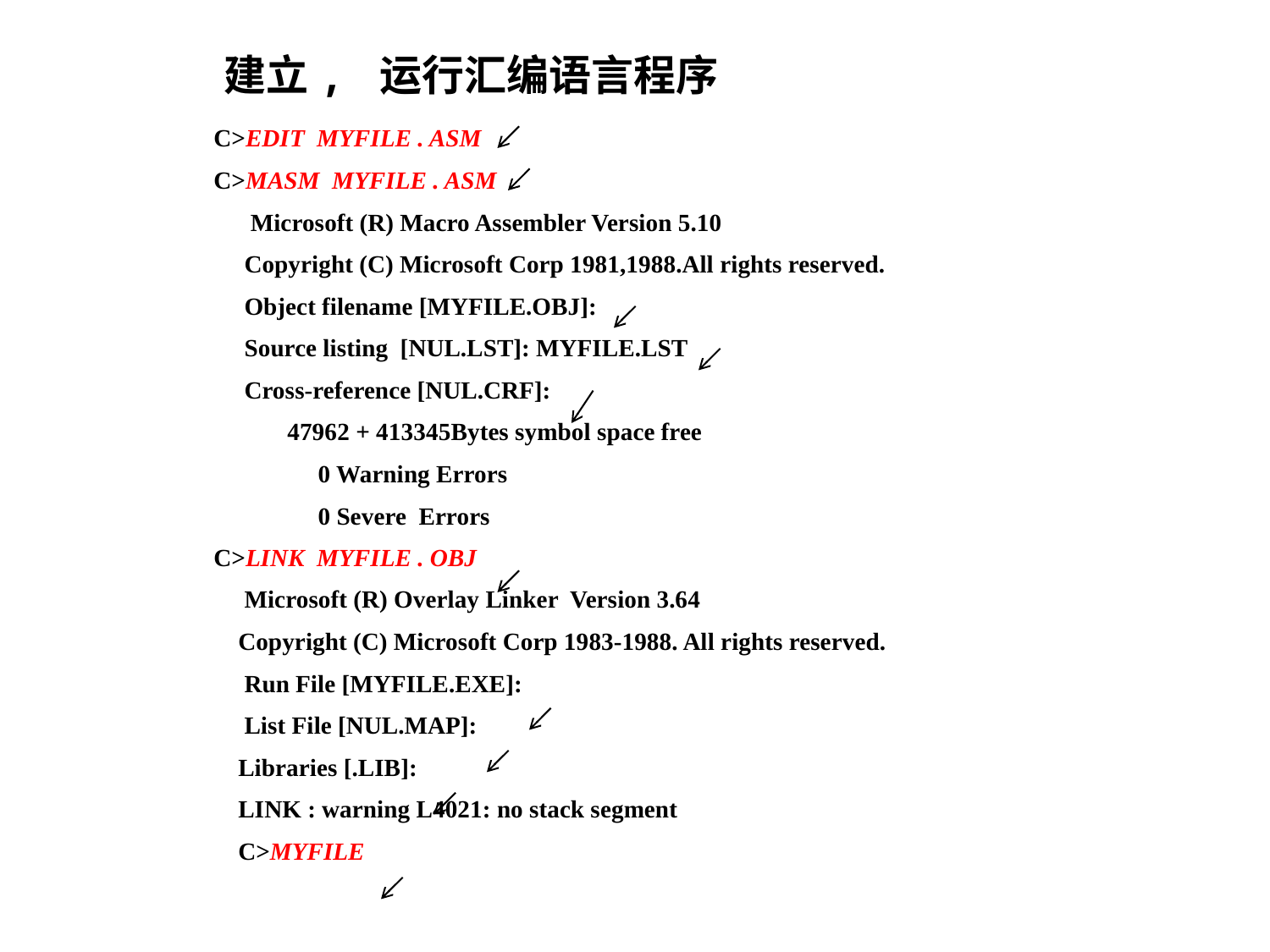

建立, 运行汇编语言程序
C>EDIT  MYFILE . ASM
C>MASM  MYFILE . ASM
      Microsoft (R) Macro Assembler Version 5.10
     Copyright (C) Microsoft Corp 1981,1988.All rights reserved.
     Object filename [MYFILE.OBJ]:
     Source listing  [NUL.LST]: MYFILE.LST
     Cross-reference [NUL.CRF]:
            47962 + 413345Bytes symbol space free
                 0 Warning Errors
                 0 Severe  Errors
C>LINK  MYFILE . OBJ
     Microsoft (R) Overlay Linker  Version 3.64
    Copyright (C) Microsoft Corp 1983-1988. All rights reserved.
     Run File [MYFILE.EXE]:
     List File [NUL.MAP]:
    Libraries [.LIB]:
    LINK : warning L4021: no stack segment
    C>MYFILE